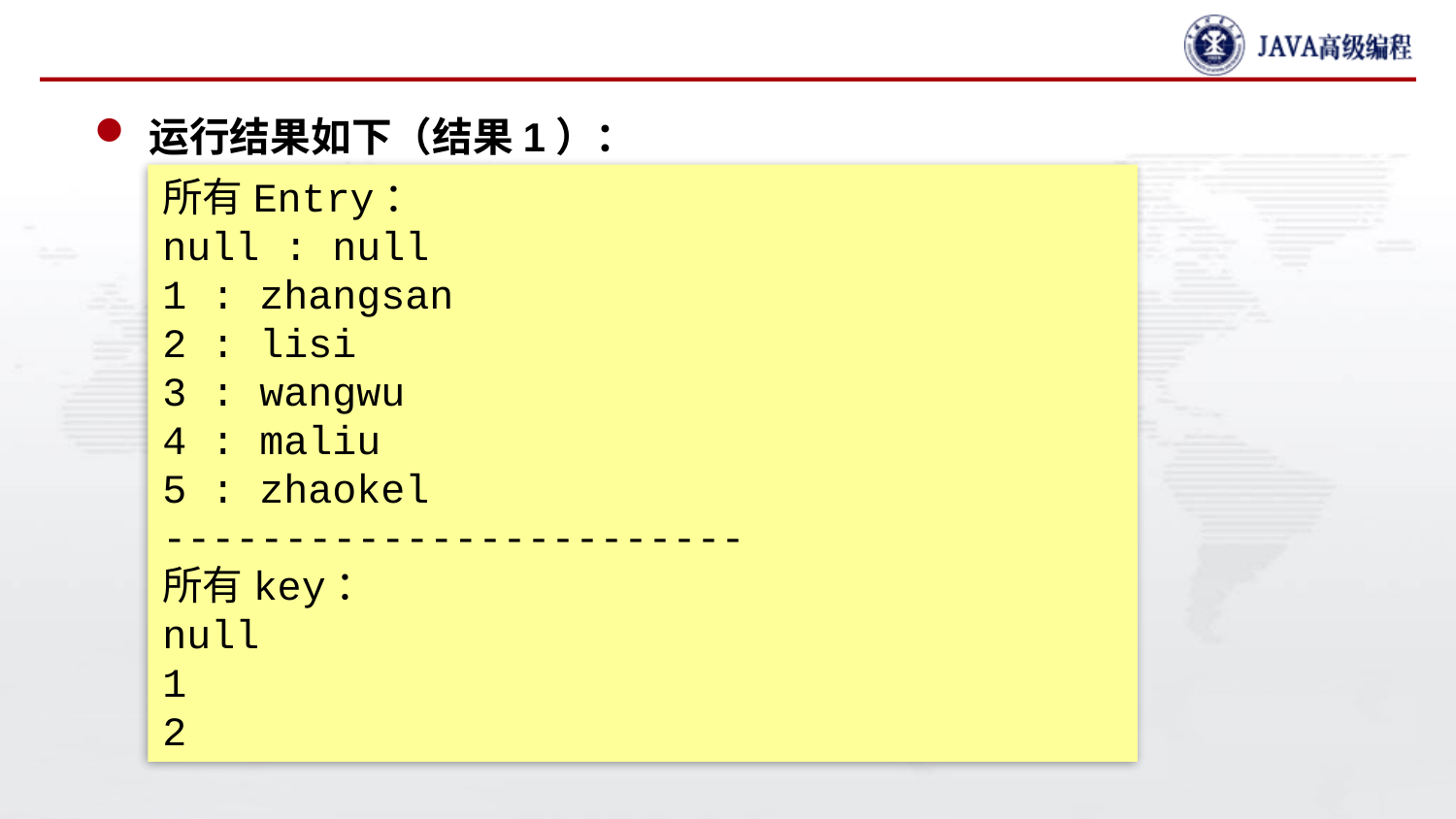

#
运行结果如下（结果1）：

所有Entry：
null : null
1 : zhangsan
2 : lisi
3 : wangwu
4 : maliu
5 : zhaokel
------------------------
所有key：
null
1
2